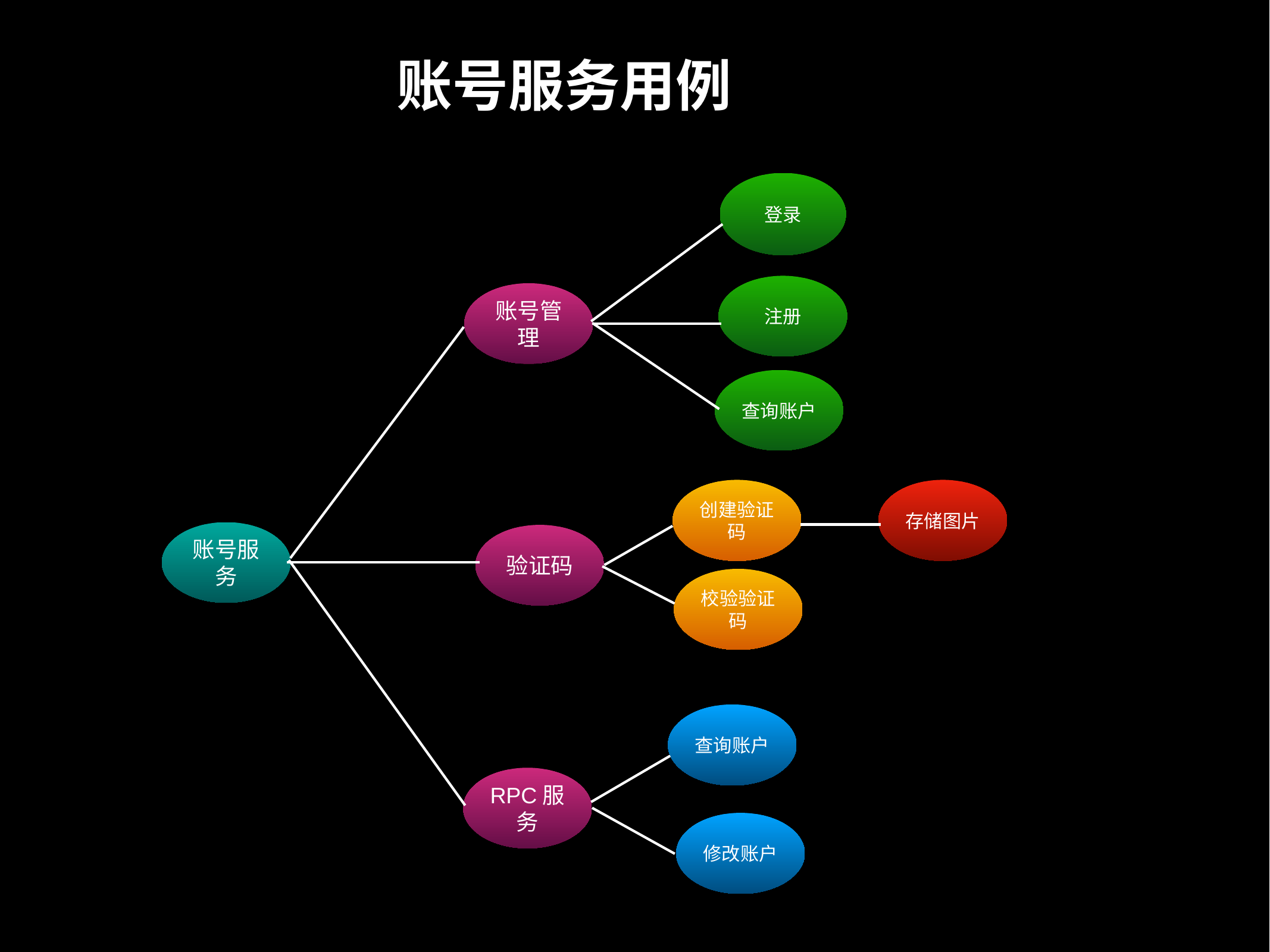

账号服务用例
登录

注册
账号管理

查询账户
创建验证码
存储图片
账号服务

验证码

校验验证码
查询账户

RPC服务

修改账户